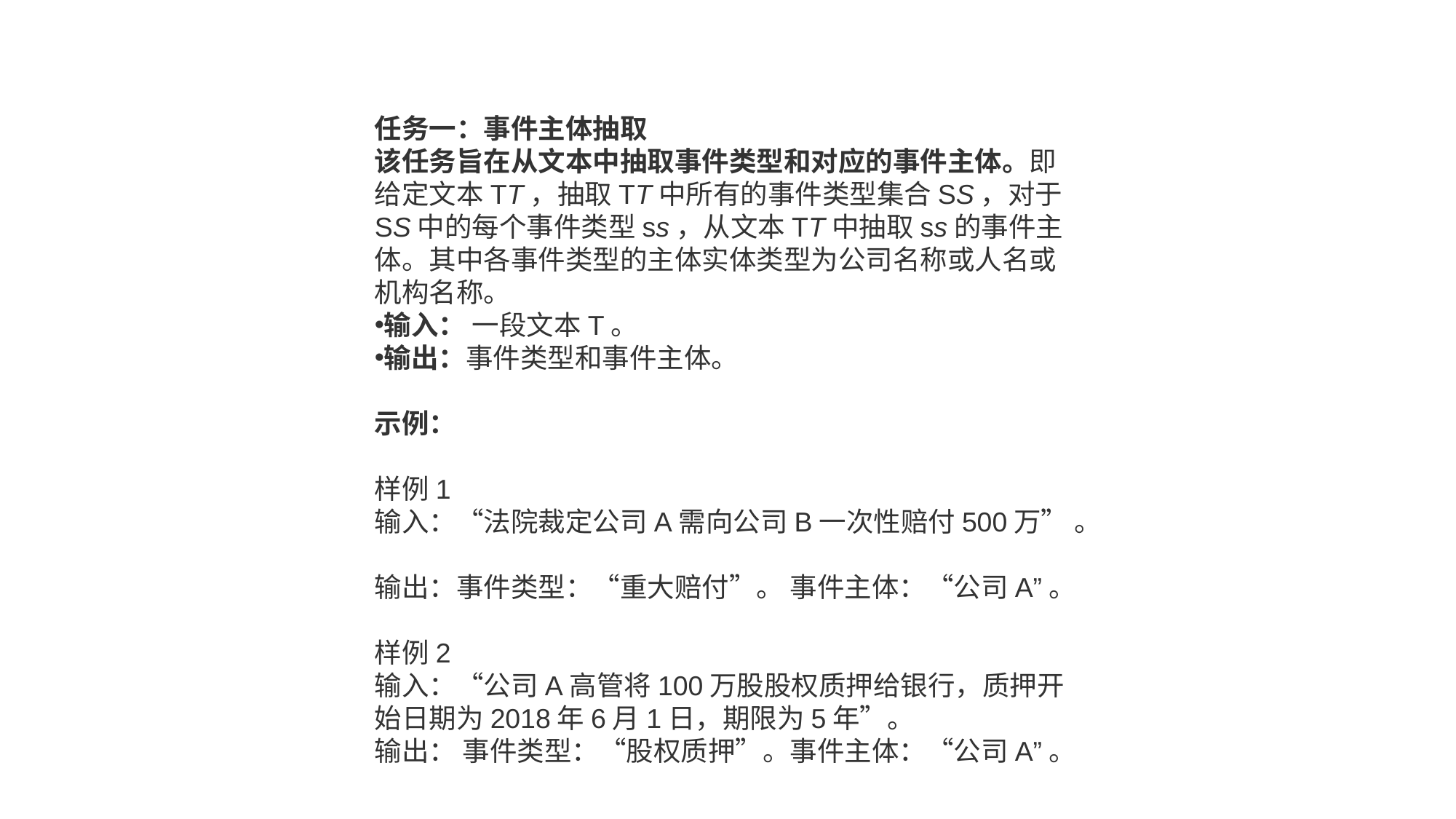

任务一：事件主体抽取
该任务旨在从文本中抽取事件类型和对应的事件主体。即给定文本TT，抽取TT中所有的事件类型集合SS，对于SS中的每个事件类型ss，从文本TT中抽取ss的事件主体。其中各事件类型的主体实体类型为公司名称或人名或机构名称。
输入： 一段文本T。
输出：事件类型和事件主体。
 
示例：
 
样例1
输入：“法院裁定公司A需向公司B一次性赔付500万” 。
输出：事件类型：“重大赔付”。 事件主体：“公司A”。
 
样例2
输入：“公司A高管将100万股股权质押给银行，质押开始日期为2018年6月1日，期限为5年”。
输出： 事件类型：“股权质押”。事件主体：“公司A”。